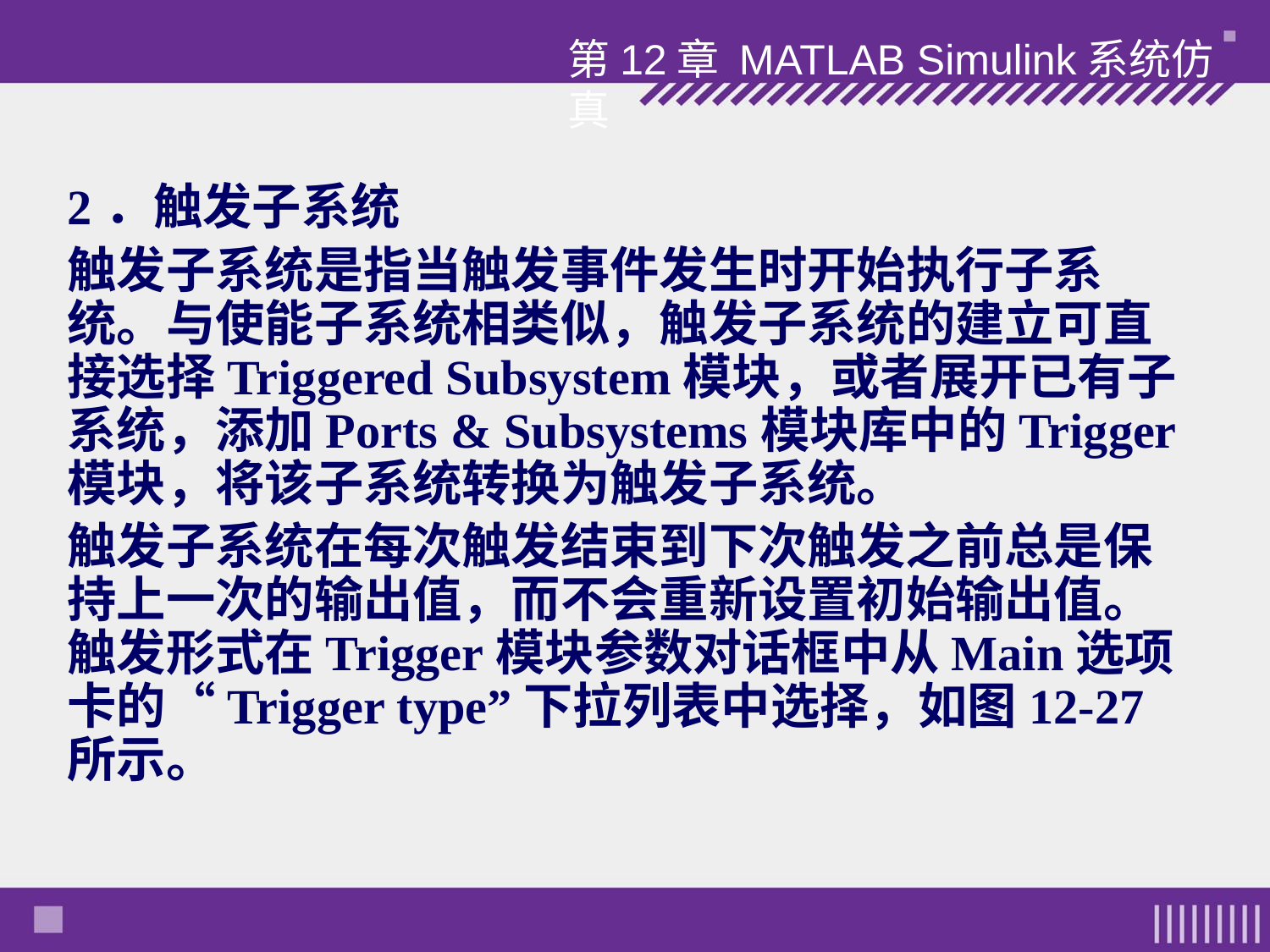

第12章 MATLAB Simulink系统仿真
2．触发子系统
触发子系统是指当触发事件发生时开始执行子系统。与使能子系统相类似，触发子系统的建立可直接选择Triggered Subsystem模块，或者展开已有子系统，添加Ports & Subsystems模块库中的Trigger模块，将该子系统转换为触发子系统。
触发子系统在每次触发结束到下次触发之前总是保持上一次的输出值，而不会重新设置初始输出值。触发形式在Trigger模块参数对话框中从Main选项卡的“Trigger type”下拉列表中选择，如图12-27所示。